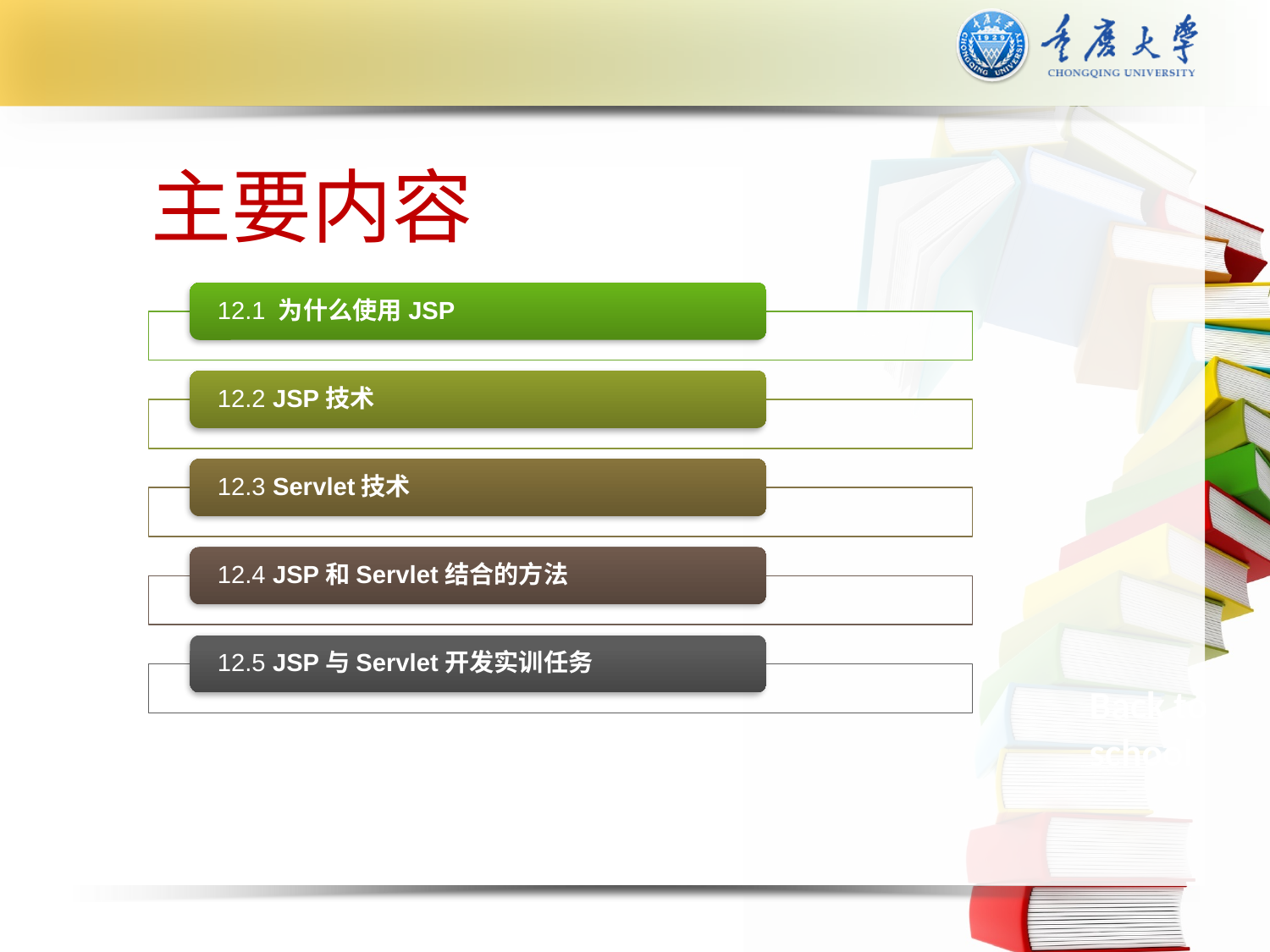

主要内容
12.1 为什么使用JSP
12.2 JSP技术
12.3 Servlet技术
12.4 JSP和Servlet结合的方法
12.5 JSP与Servlet开发实训任务
Back to
school